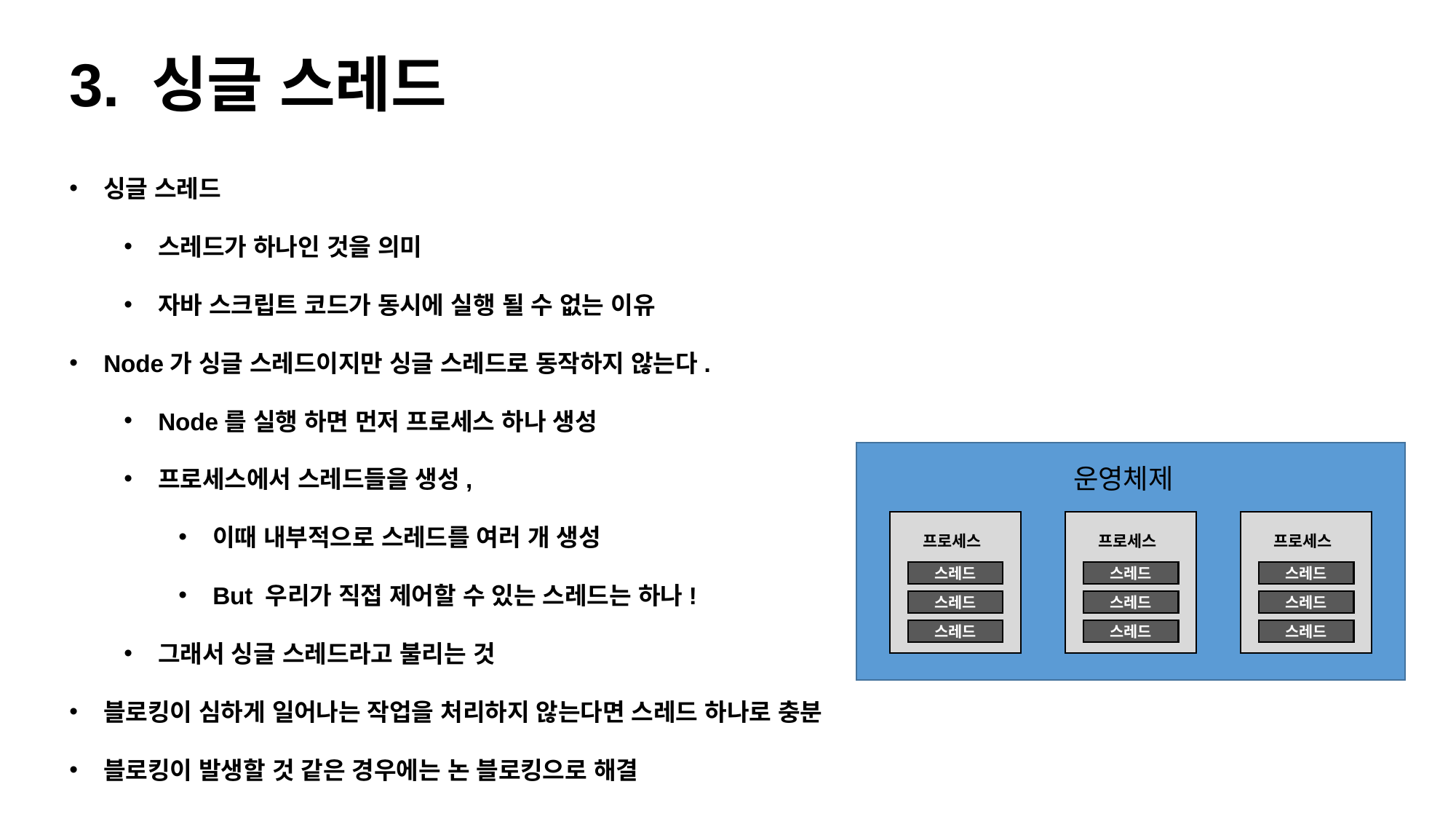

3. 싱글 스레드

싱글 스레드
스레드가 하나인 것을 의미
자바 스크립트 코드가 동시에 실행 될 수 없는 이유
Node가 싱글 스레드이지만 싱글 스레드로 동작하지 않는다.
Node를 실행 하면 먼저 프로세스 하나 생성
프로세스에서 스레드들을 생성,
이때 내부적으로 스레드를 여러 개 생성
But 우리가 직접 제어할 수 있는 스레드는 하나!
그래서 싱글 스레드라고 불리는 것
블로킹이 심하게 일어나는 작업을 처리하지 않는다면 스레드 하나로 충분
블로킹이 발생할 것 같은 경우에는 논 블로킹으로 해결

운영체제

프로세스
스레드
스레드
스레드

프로세스
스레드
스레드
스레드

프로세스
스레드
스레드
스레드